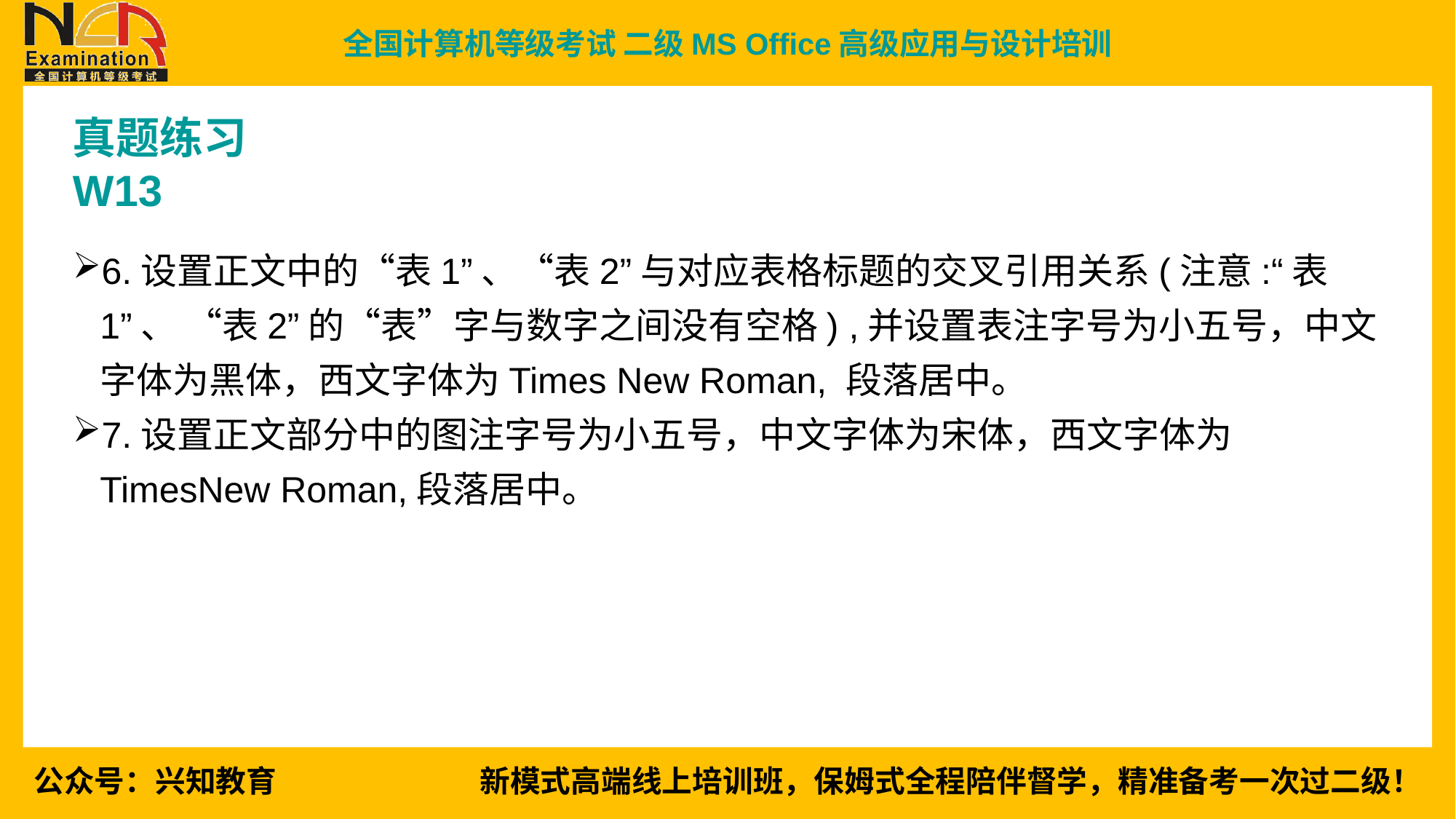

# 真题练习 W13
6.设置正文中的“表1”、“表2”与对应表格标题的交叉引用关系(注意:“表1”、 “表2”的“表”字与数字之间没有空格) ,并设置表注字号为小五号，中文字体为黑体，西文字体为Times New Roman, 段落居中。
7.设置正文部分中的图注字号为小五号，中文字体为宋体，西文字体为TimesNew Roman,段落居中。